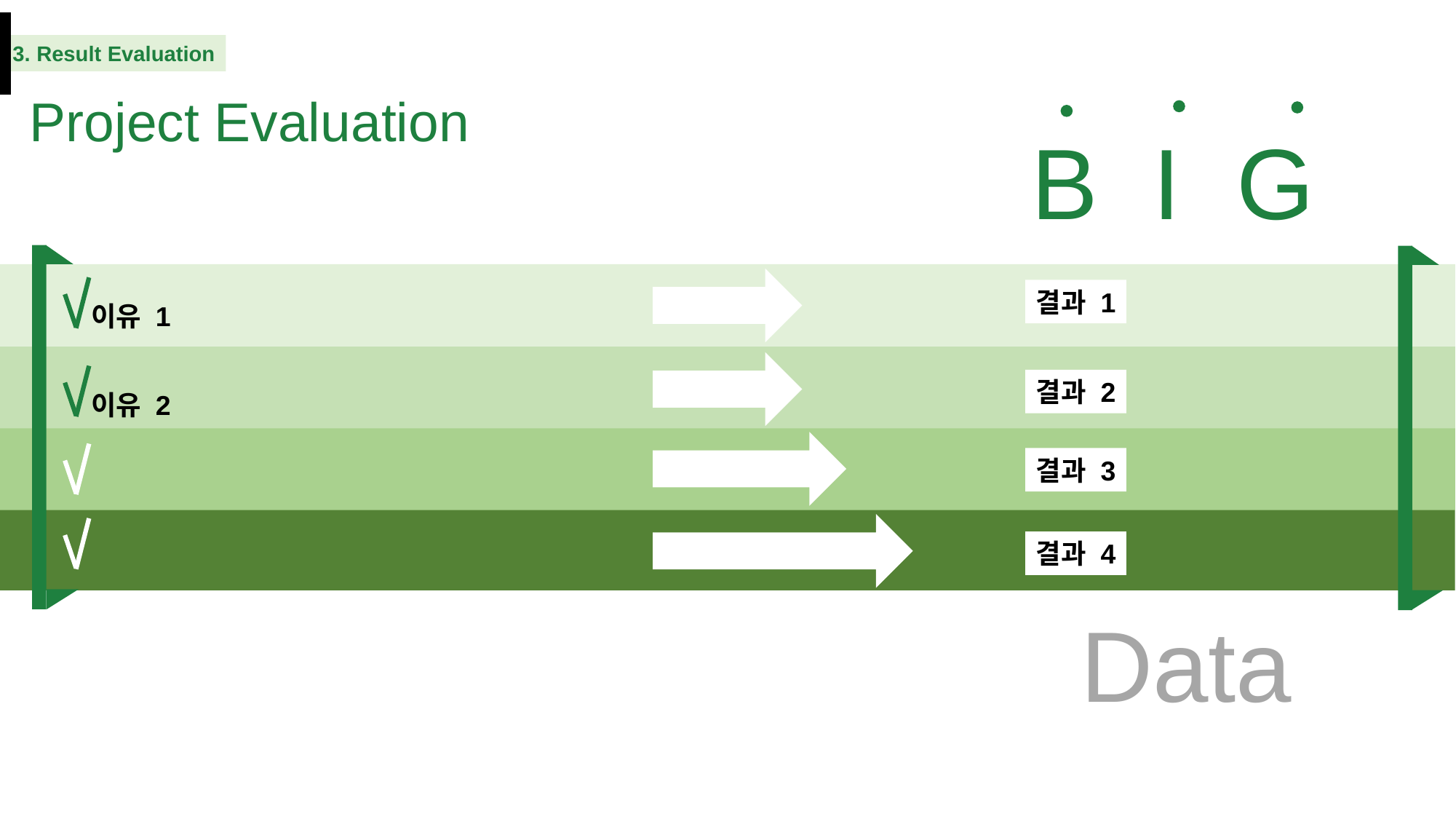

3. Result Evaluation
Project Evaluation

B  I  G

이유 1
결과 1

이유 2
결과 2

이유 3
결과 3

이유 4
결과 4
 Data